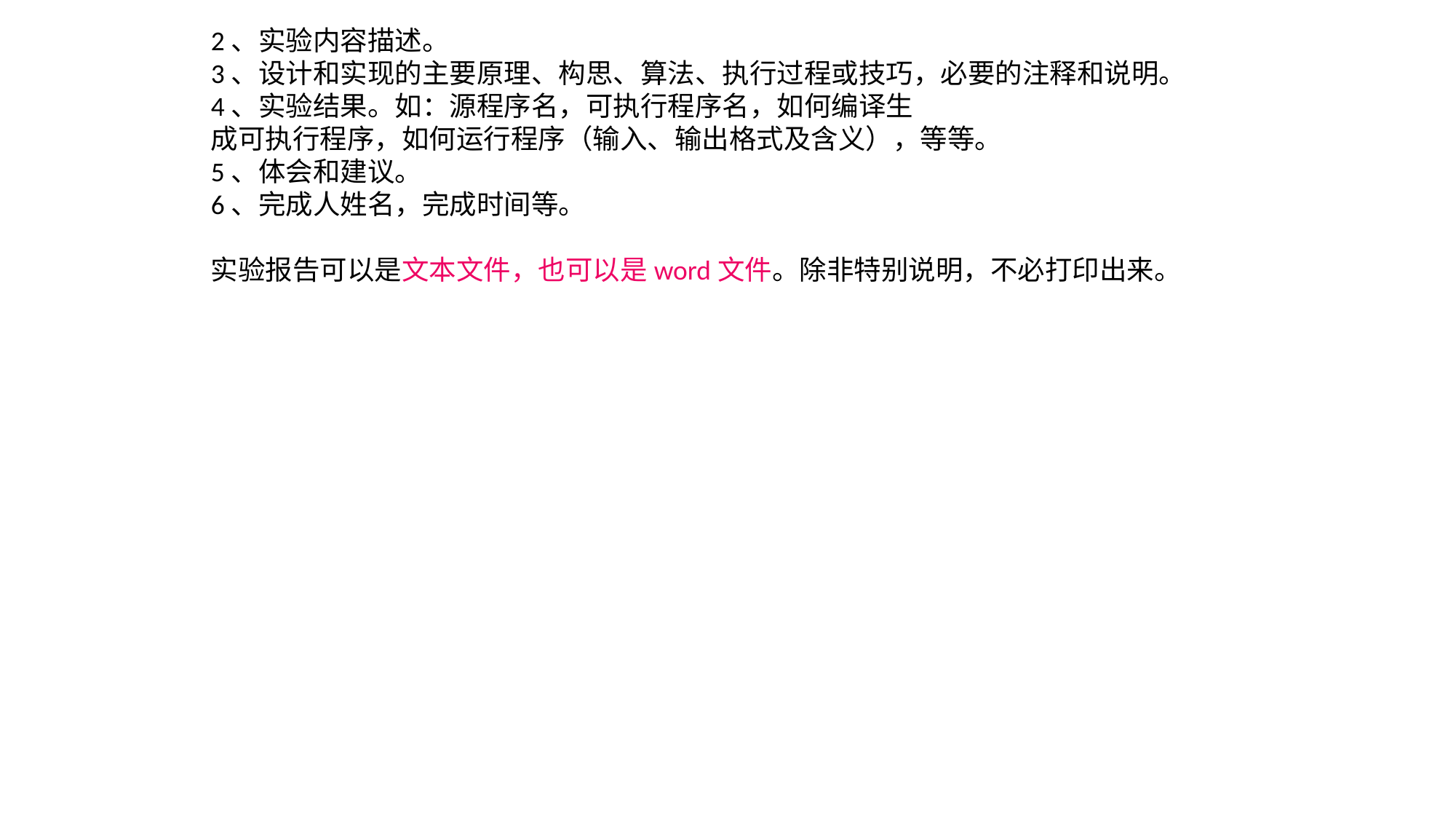

2、实验内容描述。
3、设计和实现的主要原理、构思、算法、执行过程或技巧，必要的注释和说明。
4、实验结果。如：源程序名，可执行程序名，如何编译生
成可执行程序，如何运行程序（输入、输出格式及含义），等等。
5、体会和建议。
6、完成人姓名，完成时间等。

实验报告可以是文本文件，也可以是word文件。除非特别说明，不必打印出来。